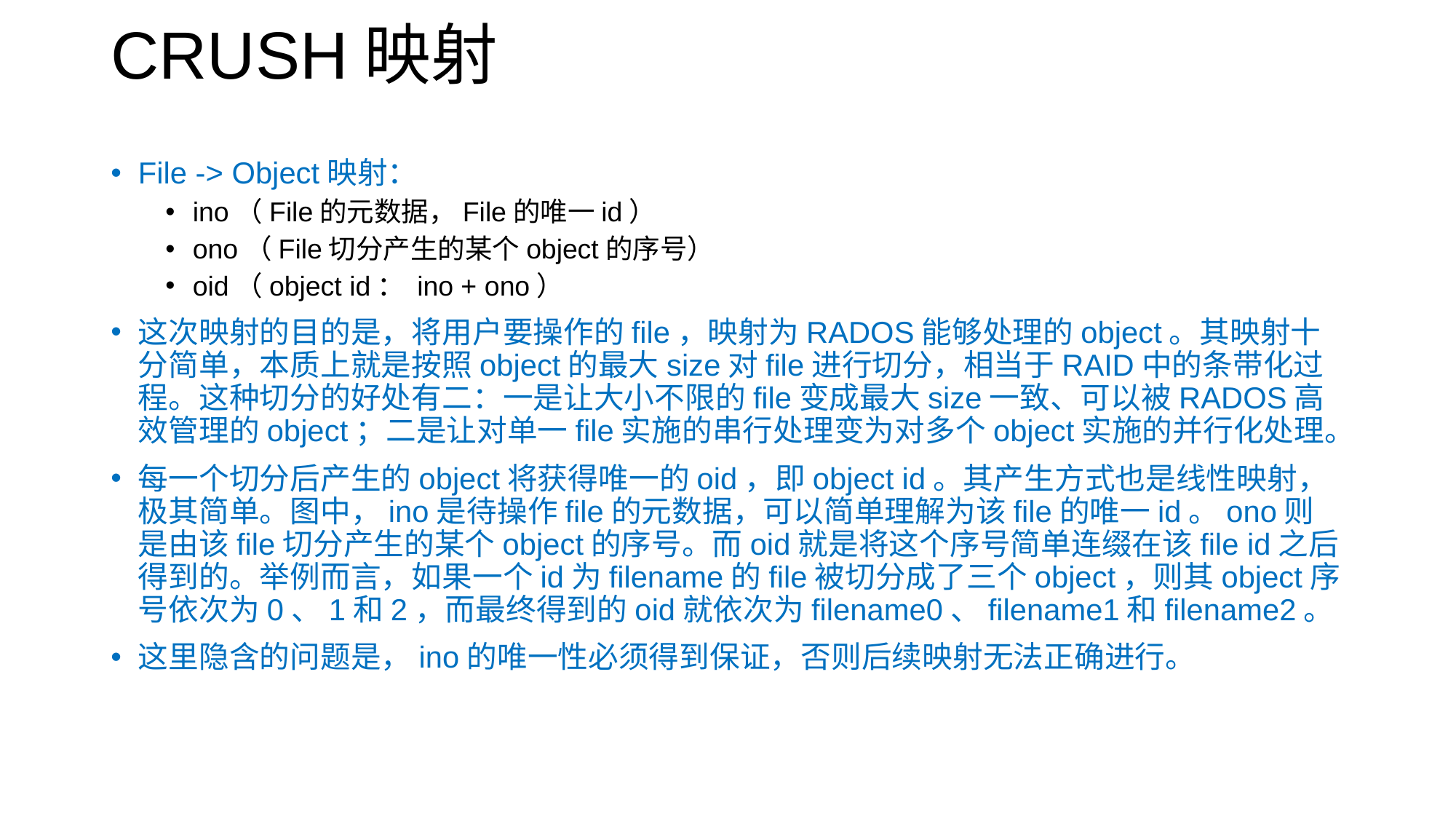

# CRUSH映射
File -> Object映射：
ino（File的元数据，File的唯一id）
ono（File切分产生的某个object的序号）
oid（object id： ino + ono）
这次映射的目的是，将用户要操作的file，映射为RADOS能够处理的object。其映射十分简单，本质上就是按照object的最大size对file进行切分，相当于RAID中的条带化过程。这种切分的好处有二：一是让大小不限的file变成最大size一致、可以被RADOS高效管理的object；二是让对单一file实施的串行处理变为对多个object实施的并行化处理。
每一个切分后产生的object将获得唯一的oid，即object id。其产生方式也是线性映射，极其简单。图中，ino是待操作file的元数据，可以简单理解为该file的唯一id。ono则是由该file切分产生的某个object的序号。而oid就是将这个序号简单连缀在该file id之后得到的。举例而言，如果一个id为filename的file被切分成了三个object，则其object序号依次为0、1和2，而最终得到的oid就依次为filename0、filename1和filename2。
这里隐含的问题是，ino的唯一性必须得到保证，否则后续映射无法正确进行。